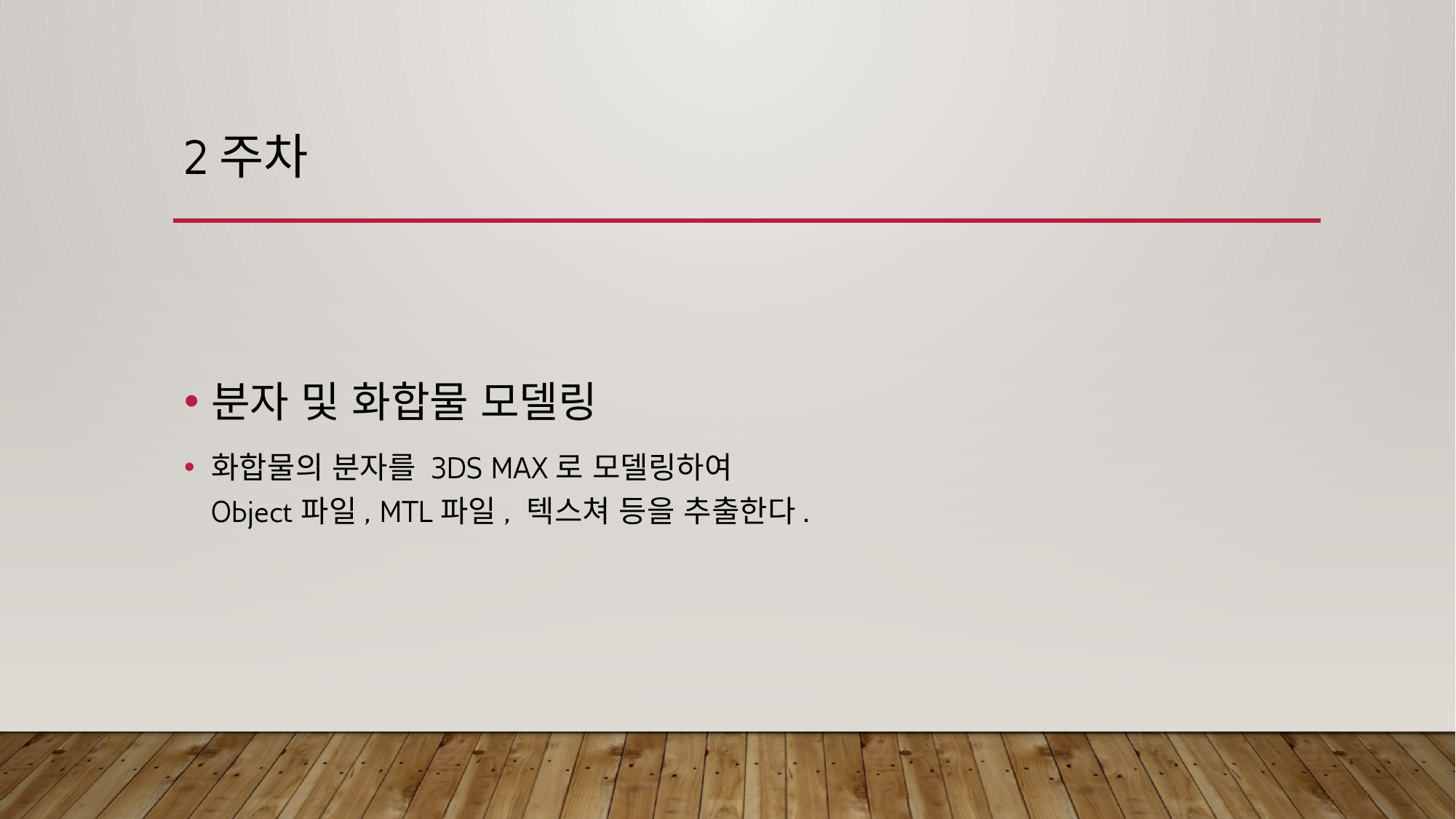

# 2주차
분자 및 화합물 모델링
화합물의 분자를 3DS MAX로 모델링하여
Object파일, MTL파일, 텍스쳐 등을 추출한다.